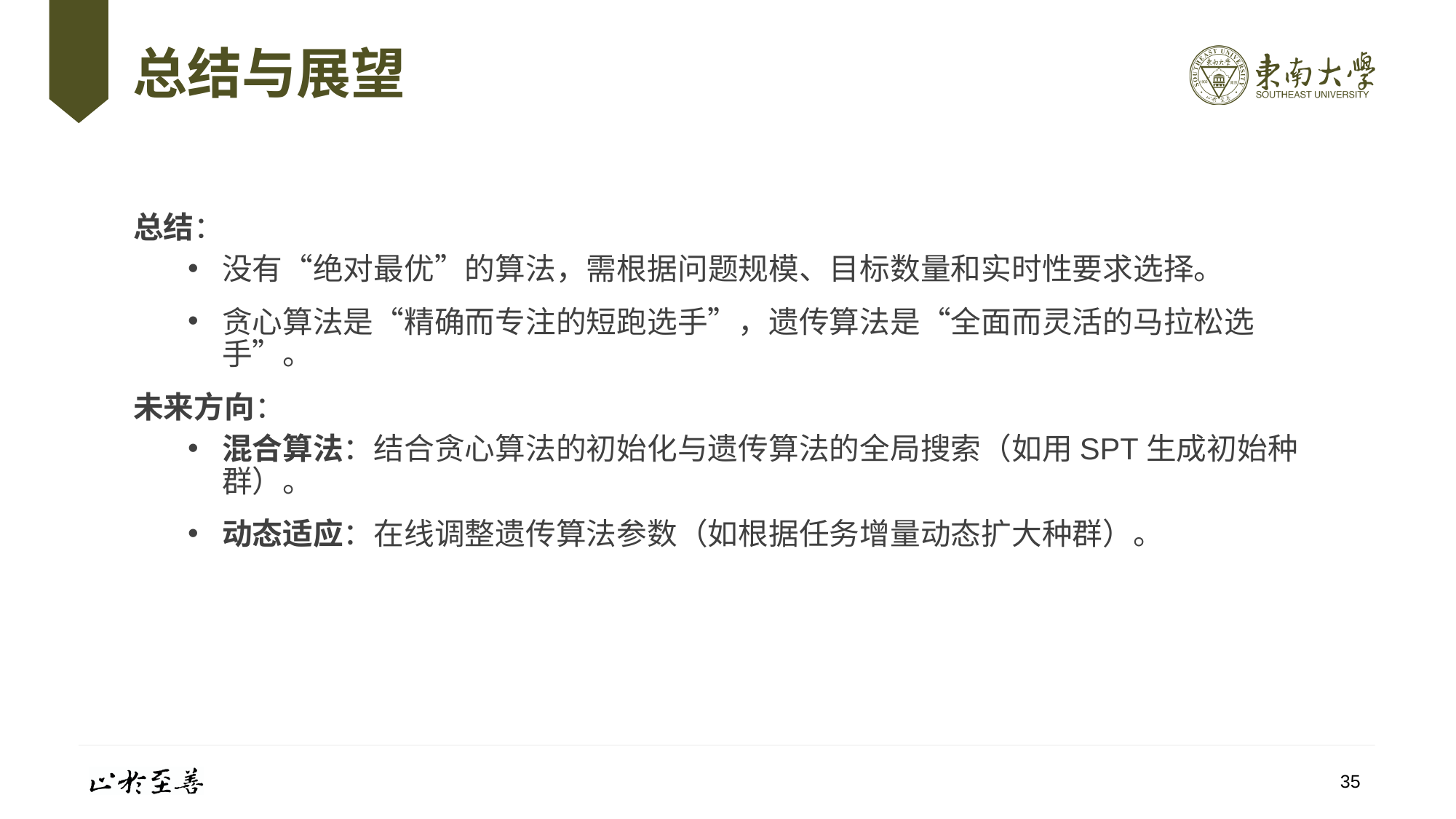

# 总结与展望
总结：
没有“绝对最优”的算法，需根据问题规模、目标数量和实时性要求选择。
贪心算法是“精确而专注的短跑选手”，遗传算法是“全面而灵活的马拉松选手”。
未来方向：
混合算法：结合贪心算法的初始化与遗传算法的全局搜索（如用SPT生成初始种群）。
动态适应：在线调整遗传算法参数（如根据任务增量动态扩大种群）。
35